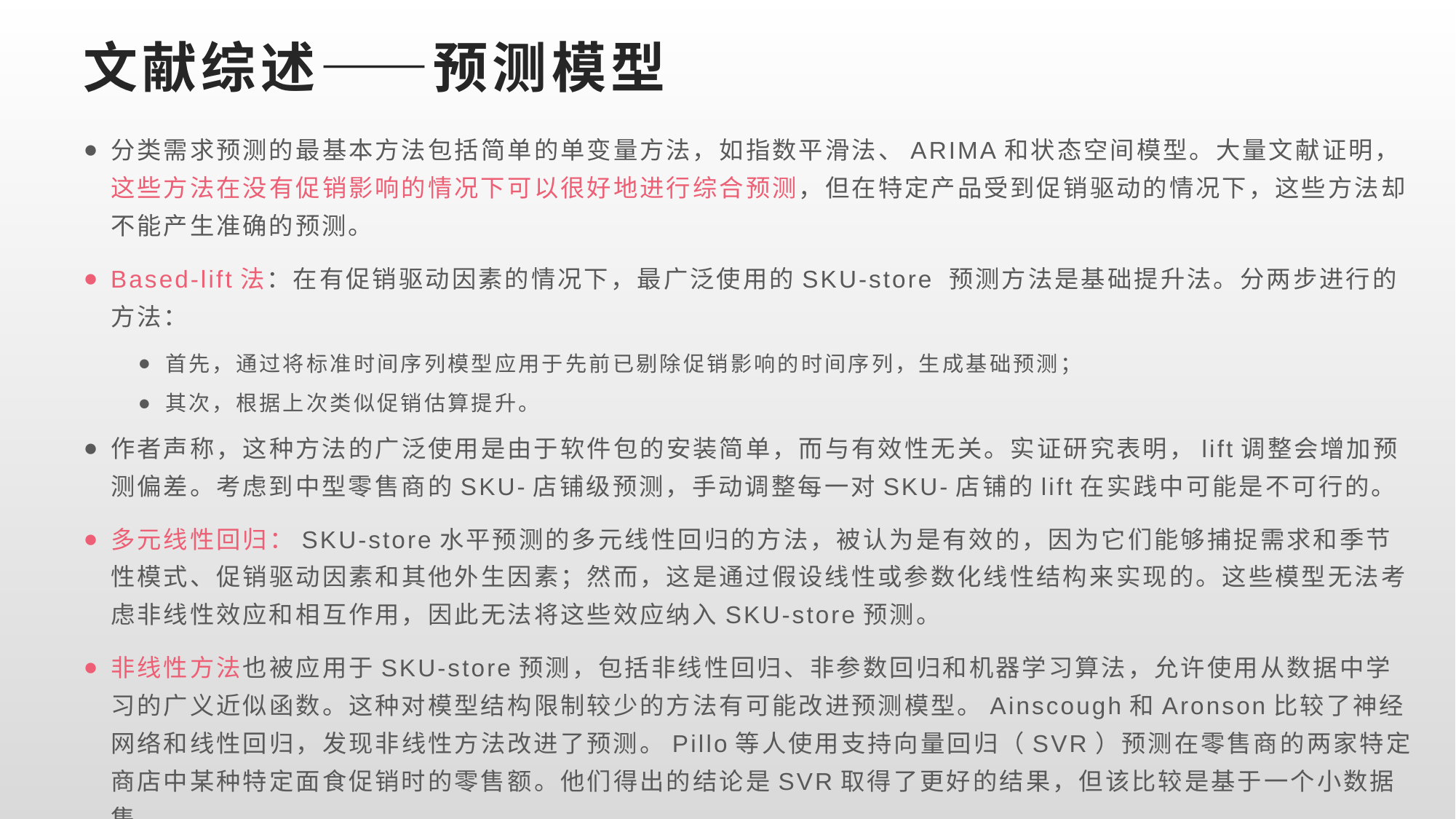

# 文献综述——预测模型
分类需求预测的最基本方法包括简单的单变量方法，如指数平滑法、ARIMA和状态空间模型。大量文献证明，这些方法在没有促销影响的情况下可以很好地进行综合预测，但在特定产品受到促销驱动的情况下，这些方法却不能产生准确的预测。
Based-lift法：在有促销驱动因素的情况下，最广泛使用的SKU-store 预测方法是基础提升法。分两步进行的方法：
首先，通过将标准时间序列模型应用于先前已剔除促销影响的时间序列，生成基础预测；
其次，根据上次类似促销估算提升。
作者声称，这种方法的广泛使用是由于软件包的安装简单，而与有效性无关。实证研究表明，lift调整会增加预测偏差。考虑到中型零售商的SKU-店铺级预测，手动调整每一对SKU-店铺的lift在实践中可能是不可行的。
多元线性回归：SKU-store水平预测的多元线性回归的方法，被认为是有效的，因为它们能够捕捉需求和季节性模式、促销驱动因素和其他外生因素；然而，这是通过假设线性或参数化线性结构来实现的。这些模型无法考虑非线性效应和相互作用，因此无法将这些效应纳入SKU-store预测。
非线性方法也被应用于SKU-store预测，包括非线性回归、非参数回归和机器学习算法，允许使用从数据中学习的广义近似函数。这种对模型结构限制较少的方法有可能改进预测模型。Ainscough和Aronson比较了神经网络和线性回归，发现非线性方法改进了预测。Pillo等人使用支持向量回归（SVR）预测在零售商的两家特定商店中某种特定面食促销时的零售额。他们得出的结论是SVR取得了更好的结果，但该比较是基于一个小数据集。